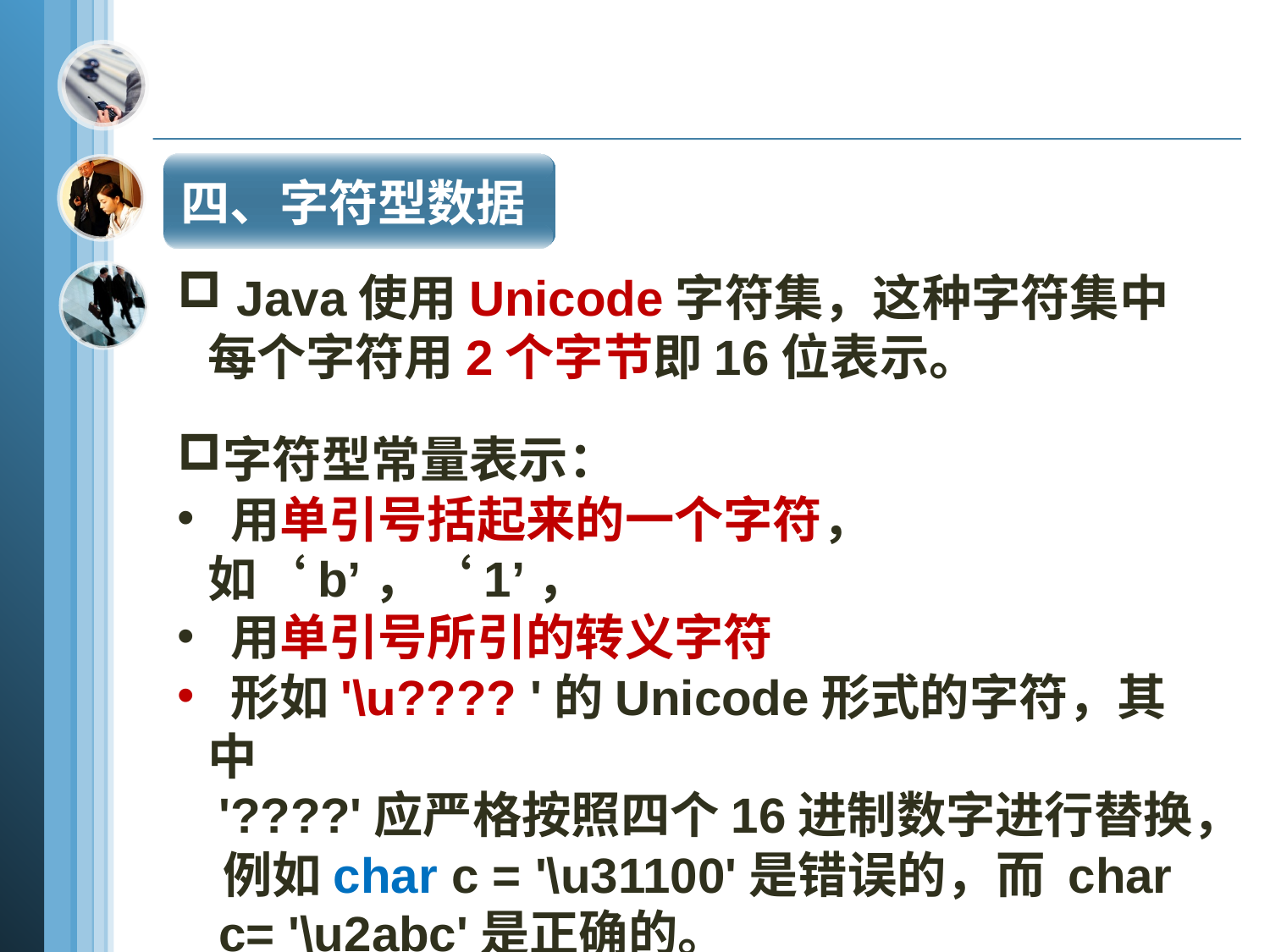

四、字符型数据

 Java使用Unicode字符集，这种字符集中每个字符用2个字节即16位表示。
字符型常量表示：
 用单引号括起来的一个字符，如‘b’，‘1’，
 用单引号所引的转义字符
 形如'\u???? '的Unicode形式的字符，其中
   '????'应严格按照四个16进制数字进行替换，
   例如char c = '\u31100'是错误的，而 char
   c= '\u2abc'是正确的。